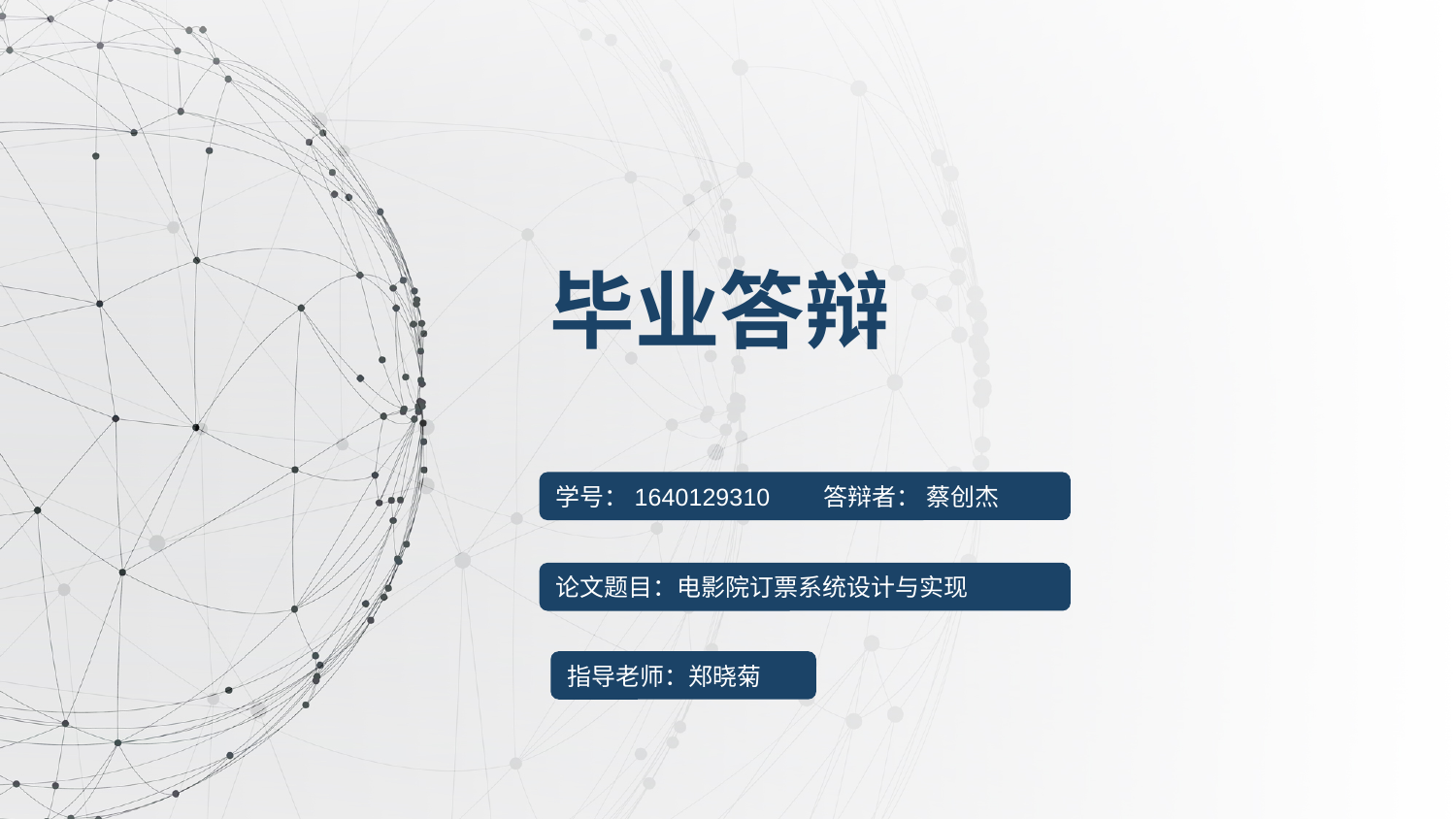

毕业答辩
学号：1640129310       答辩者： 蔡创杰
论文题目：电影院订票系统设计与实现
指导老师：郑晓菊